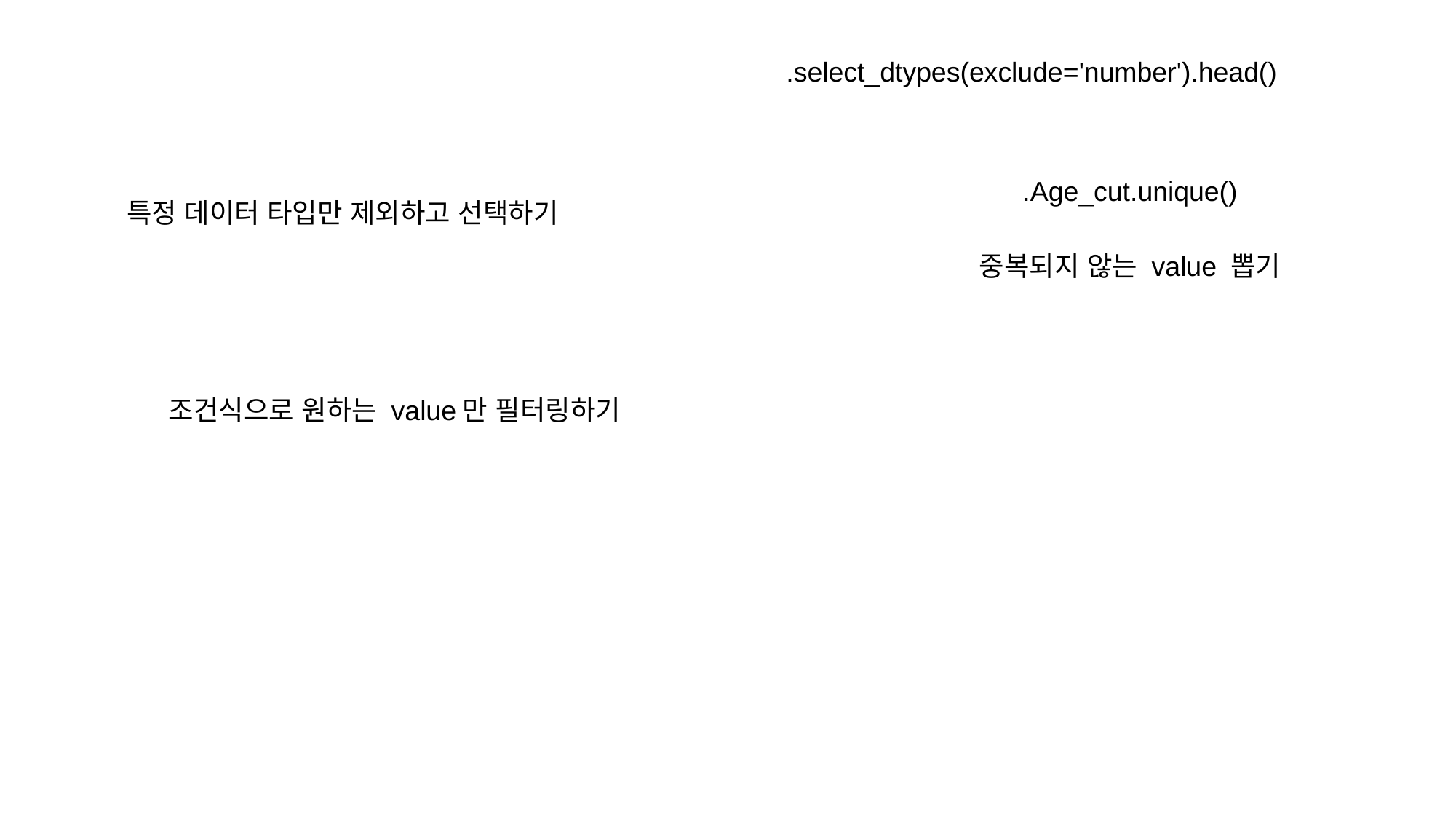

.select_dtypes(exclude='number').head()
.Age_cut.unique()
특정 데이터 타입만 제외하고 선택하기
중복되지 않는 value 뽑기
조건식으로 원하는 value만 필터링하기